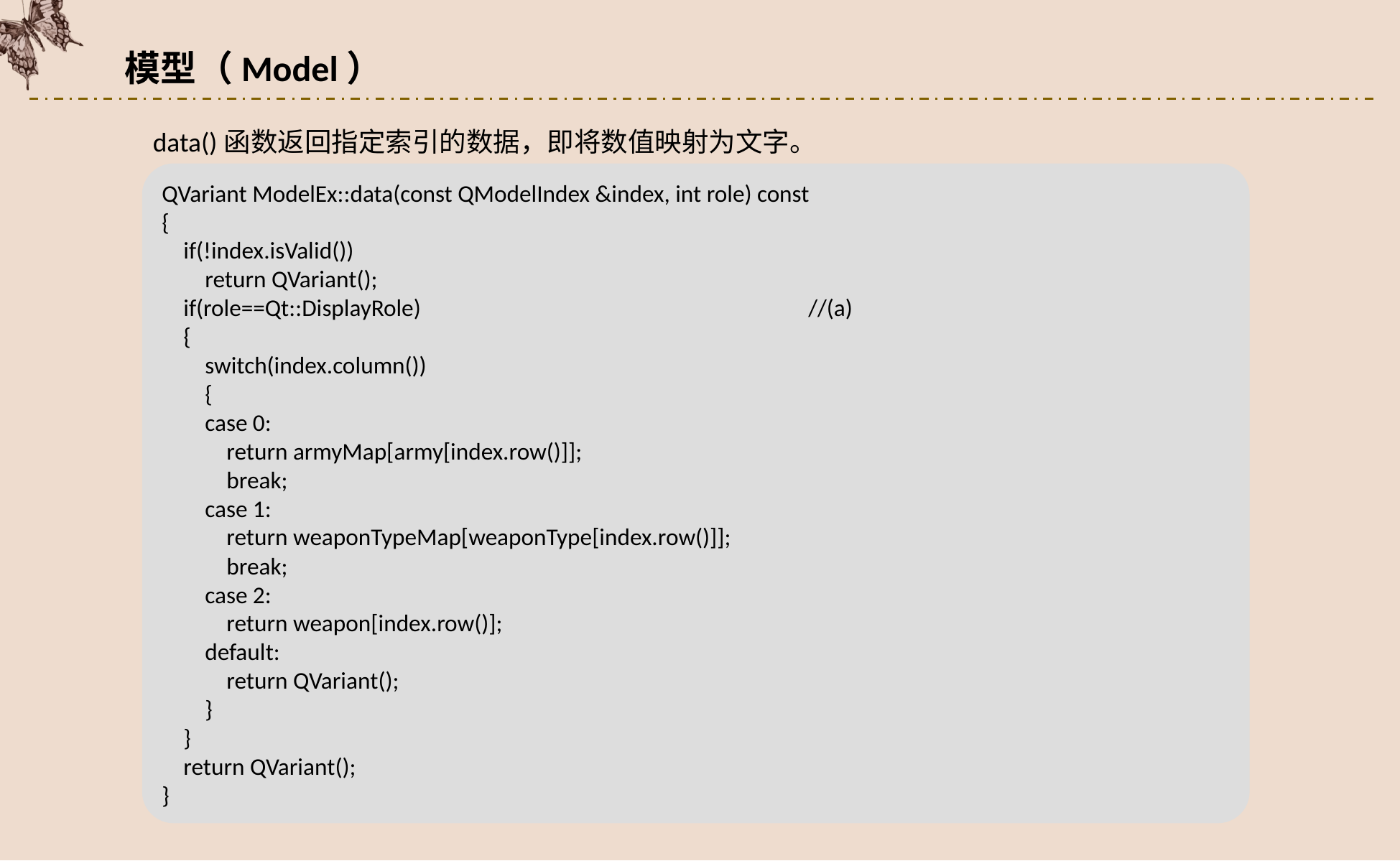

模型（Model）
data()函数返回指定索引的数据，即将数值映射为文字。
QVariant ModelEx::data(const QModelIndex &index, int role) const
{
    if(!index.isValid())
        return QVariant();
    if(role==Qt::DisplayRole)				//(a)
    {
        switch(index.column())
        {
        case 0:
            return armyMap[army[index.row()]];
            break;
        case 1:
            return weaponTypeMap[weaponType[index.row()]];
            break;
        case 2:
            return weapon[index.row()];
        default:
            return QVariant();
        }
    }
    return QVariant();
}